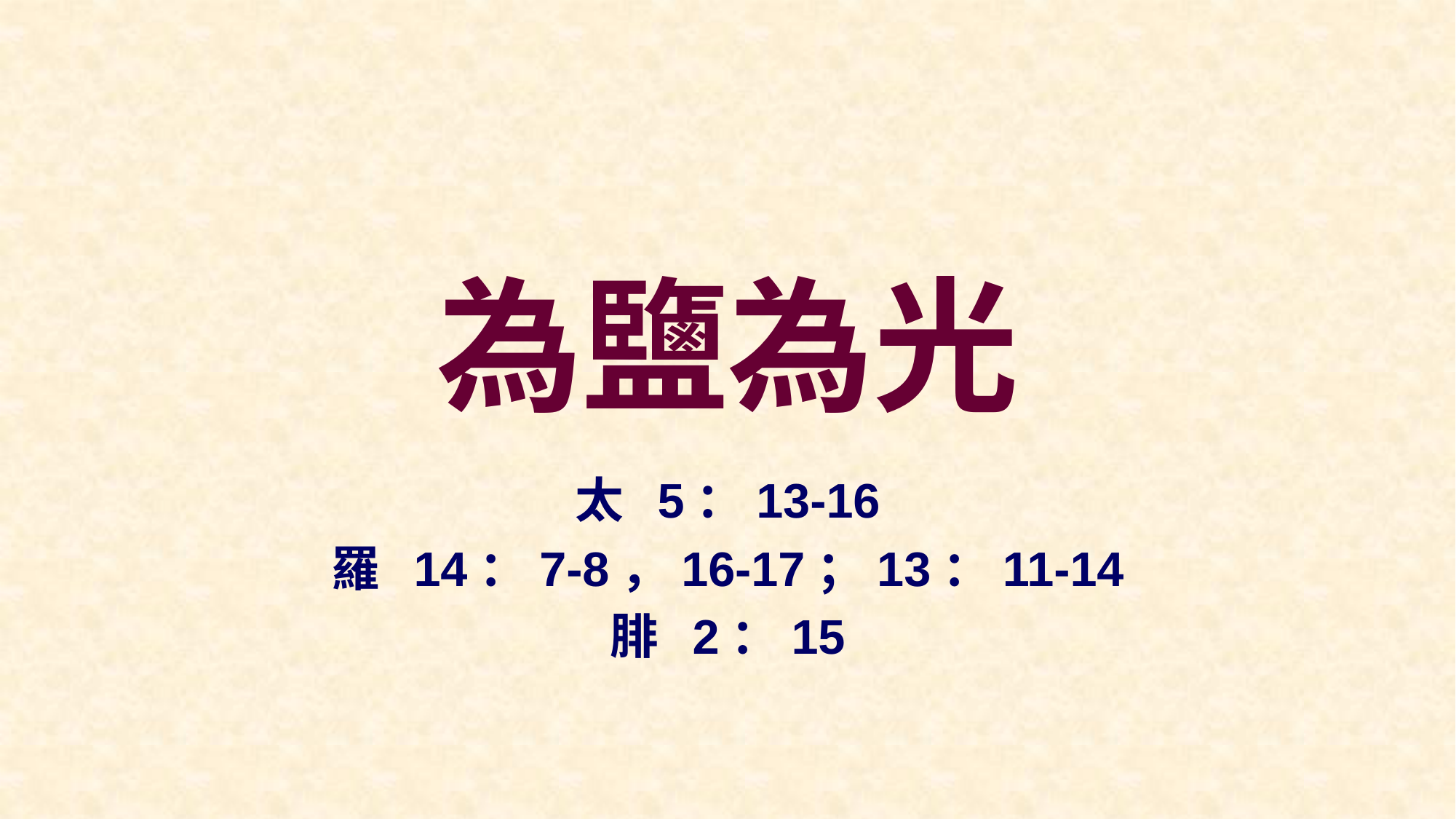

# 為鹽為光
太  5：13-16
羅  14：7-8，16-17；13：11-14
腓  2：15